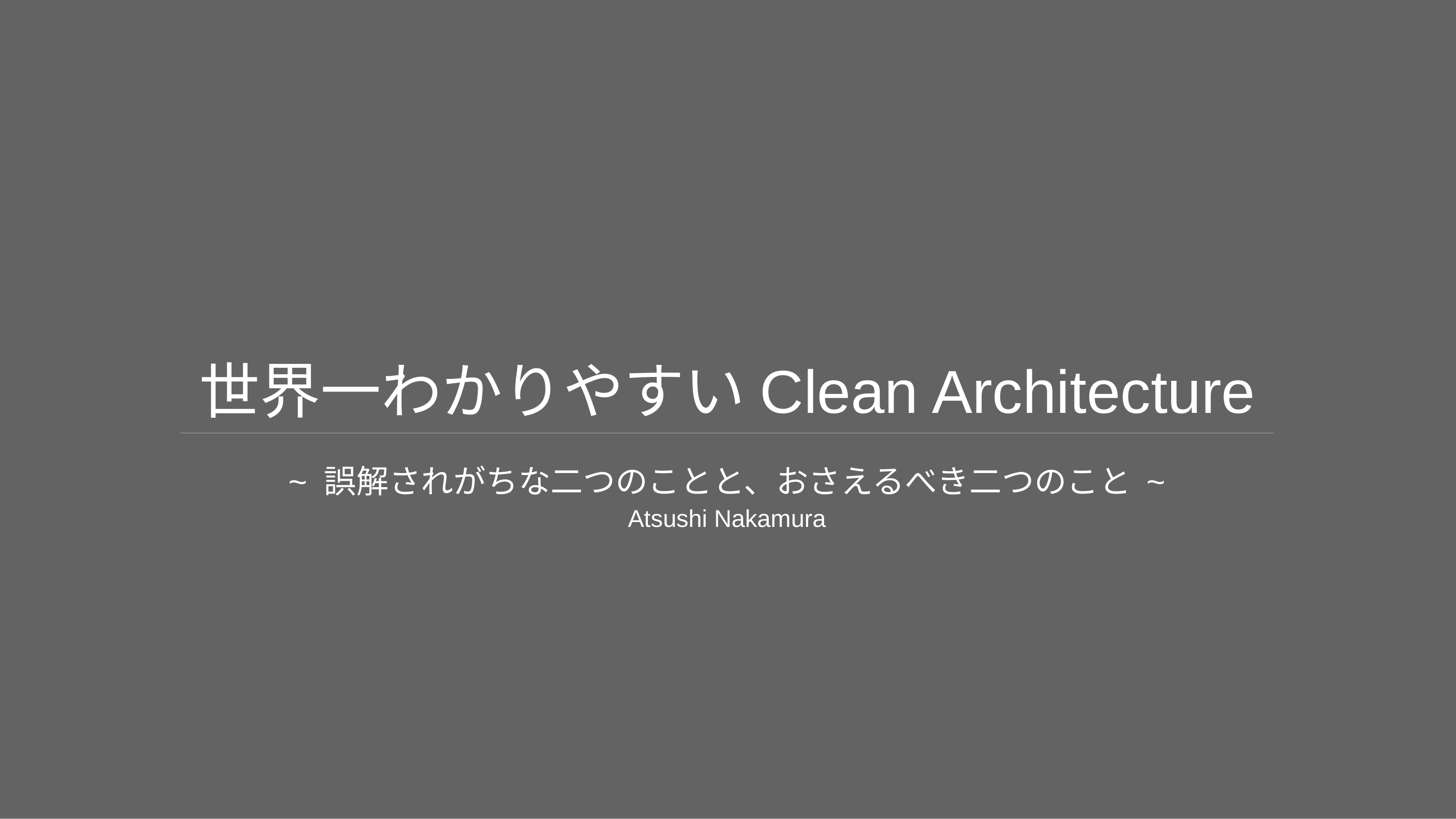

# 世界一わかりやすいClean Architecture
~ 誤解されがちな二つのことと、おさえるべき二つのこと ~
Atsushi Nakamura